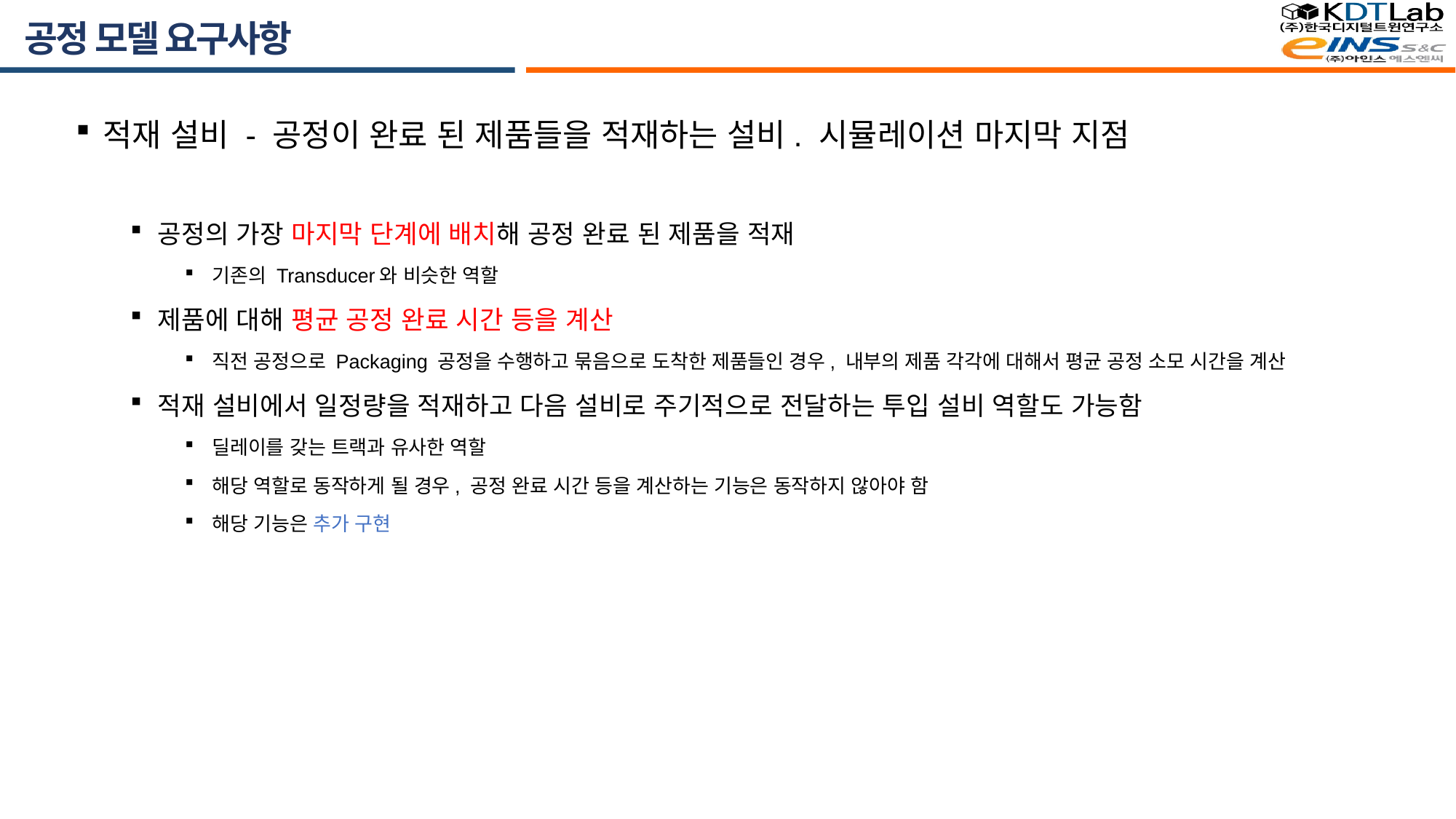

# 공정 모델 요구사항
적재 설비 - 공정이 완료 된 제품들을 적재하는 설비. 시뮬레이션 마지막 지점

공정의 가장 마지막 단계에 배치해 공정 완료 된 제품을 적재
기존의 Transducer와 비슷한 역할
제품에 대해 평균 공정 완료 시간 등을 계산
직전 공정으로 Packaging 공정을 수행하고 묶음으로 도착한 제품들인 경우, 내부의 제품 각각에 대해서 평균 공정 소모 시간을 계산
적재 설비에서 일정량을 적재하고 다음 설비로 주기적으로 전달하는 투입 설비 역할도 가능함
딜레이를 갖는 트랙과 유사한 역할
해당 역할로 동작하게 될 경우, 공정 완료 시간 등을 계산하는 기능은 동작하지 않아야 함
해당 기능은 추가 구현